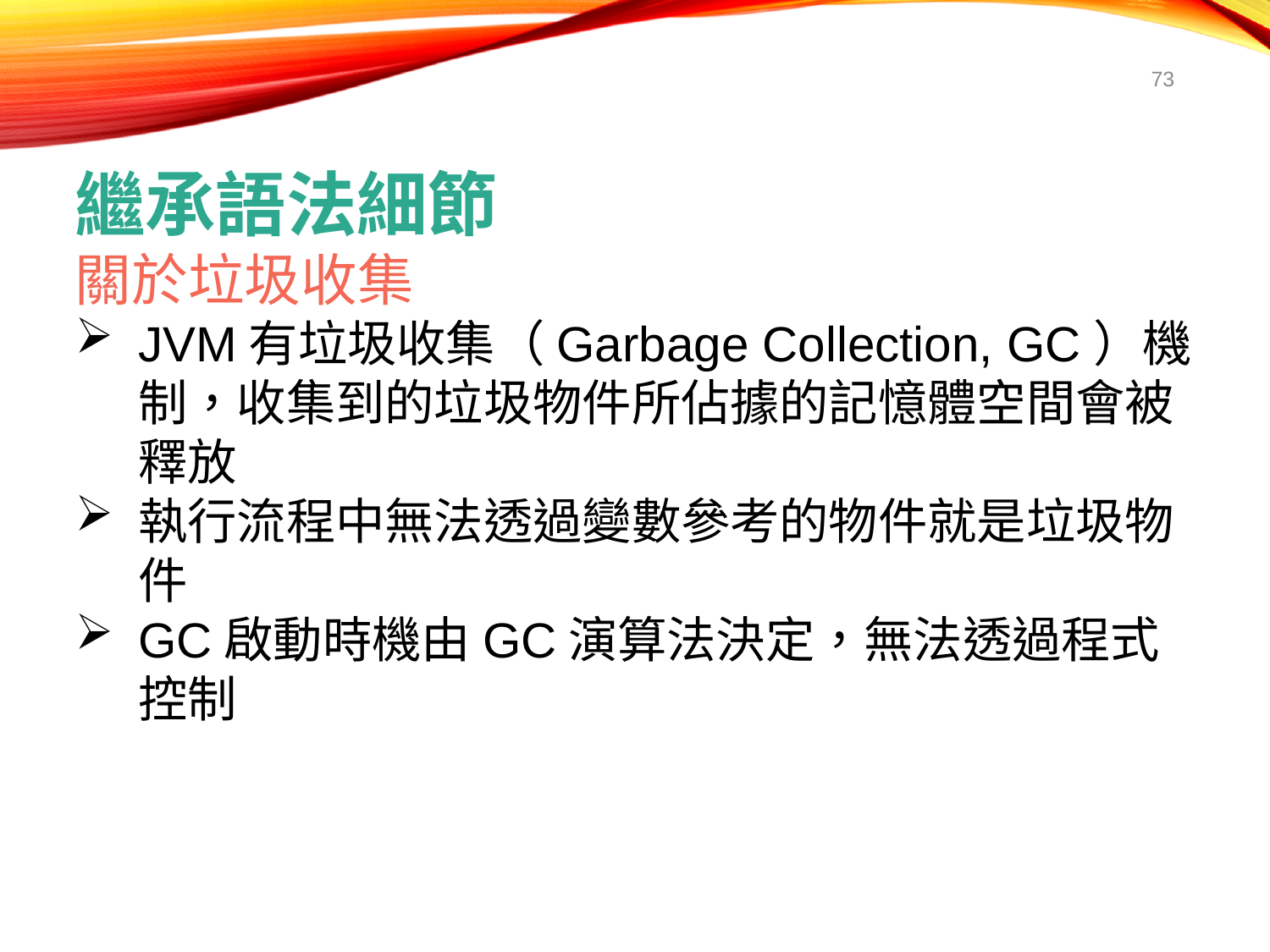

73
繼承語法細節
關於垃圾收集
JVM有垃圾收集（Garbage Collection, GC）機制，收集到的垃圾物件所佔據的記憶體空間會被釋放
執行流程中無法透過變數參考的物件就是垃圾物件
GC啟動時機由GC演算法決定，無法透過程式控制